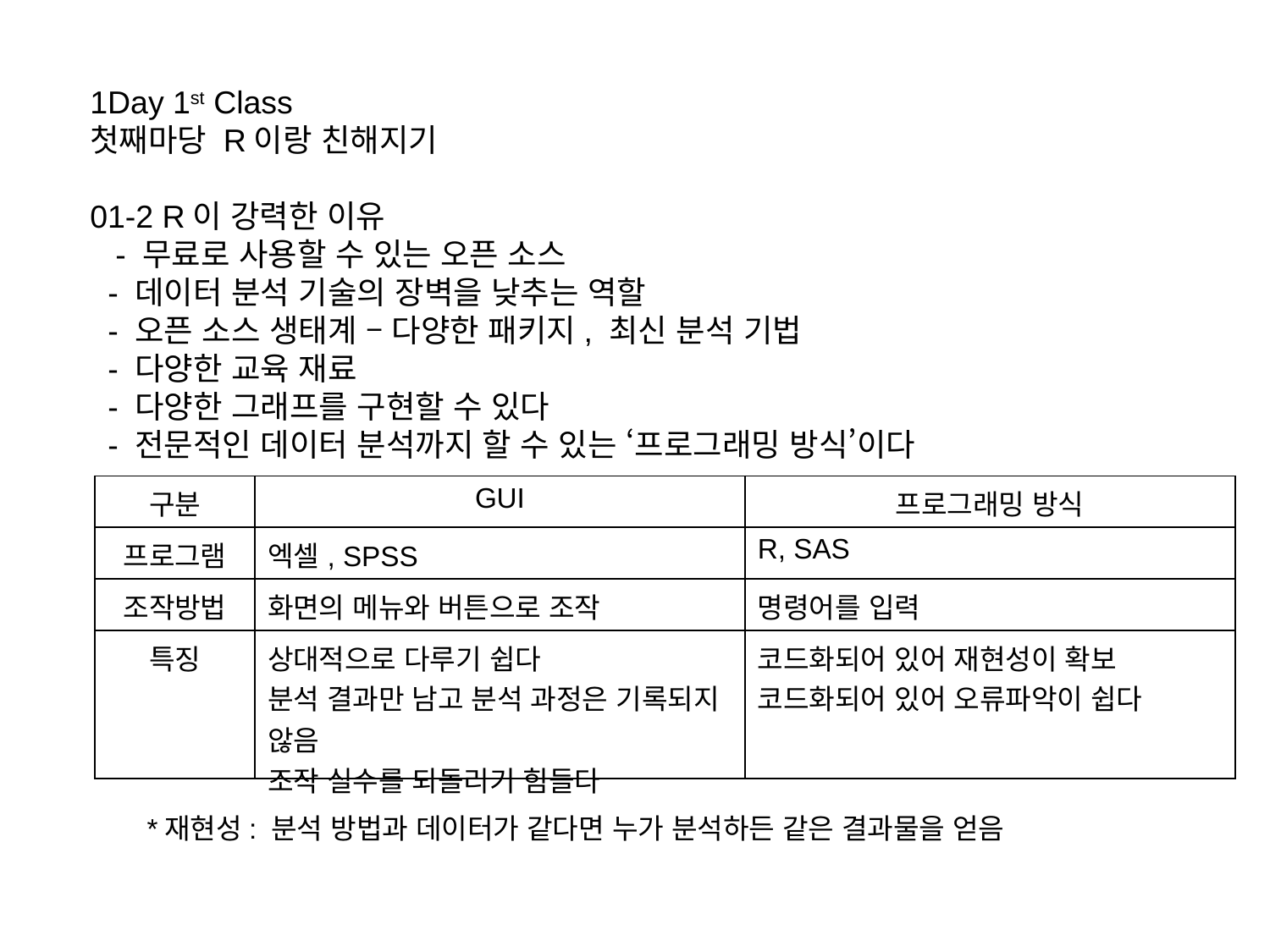

1Day 1st Class
첫째마당 R이랑 친해지기

01-2 R이 강력한 이유
  - 무료로 사용할 수 있는 오픈 소스
  - 데이터 분석 기술의 장벽을 낮추는 역할
  - 오픈 소스 생태계 – 다양한 패키지, 최신 분석 기법
  - 다양한 교육 재료
  - 다양한 그래프를 구현할 수 있다
  - 전문적인 데이터 분석까지 할 수 있는 ‘프로그래밍 방식’이다
| 구분 | GUI | 프로그래밍 방식 |
| --- | --- | --- |
| 프로그램 | 엑셀, SPSS | R, SAS |
| 조작방법 | 화면의 메뉴와 버튼으로 조작 | 명령어를 입력 |
| 특징 | 상대적으로 다루기 쉽다 분석 결과만 남고 분석 과정은 기록되지 않음 조작 실수를 되돌리기 힘들다 | 코드화되어 있어 재현성이 확보 코드화되어 있어 오류파악이 쉽다 |
*재현성: 분석 방법과 데이터가 같다면 누가 분석하든 같은 결과물을 얻음